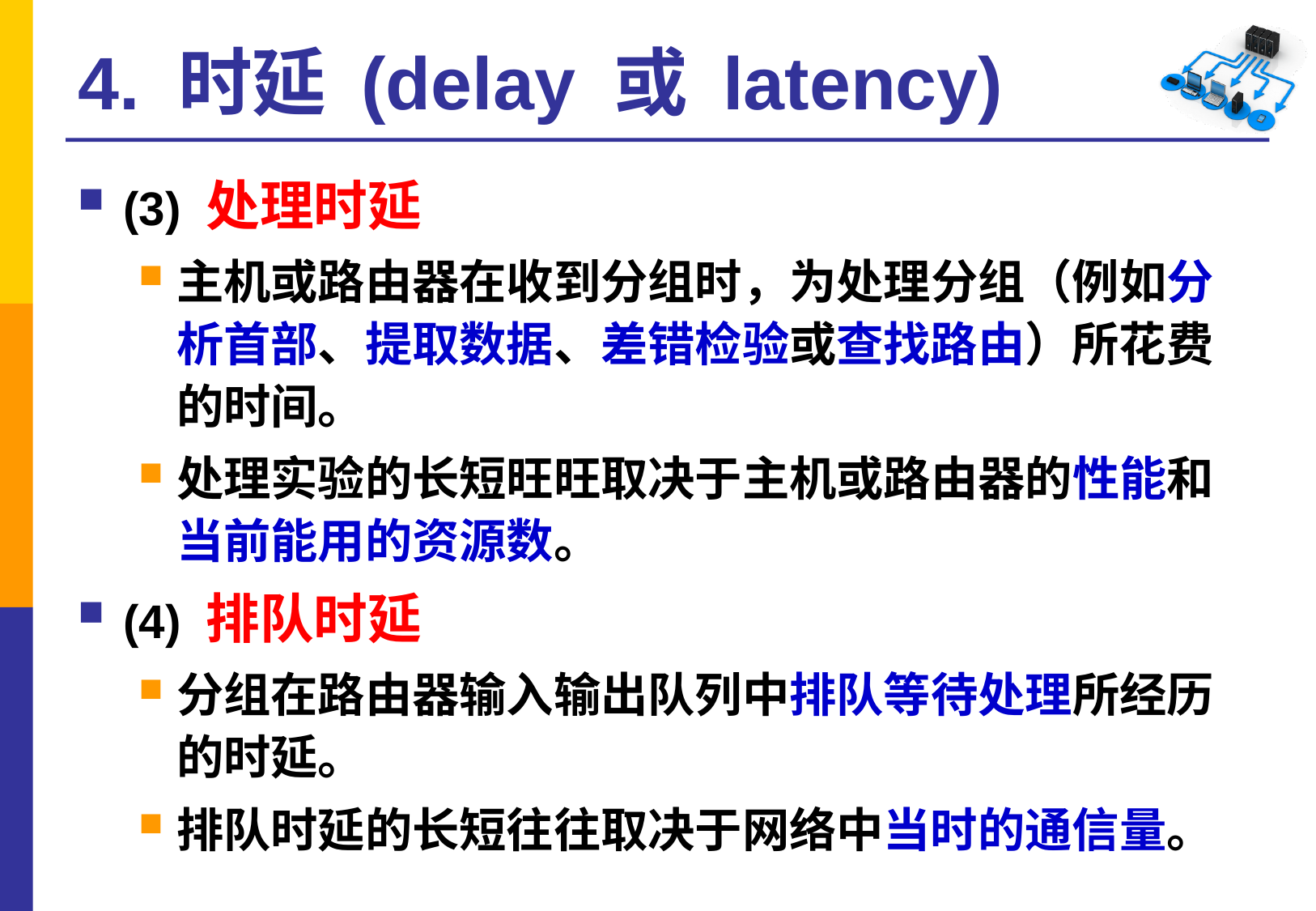

# 4. 时延 (delay 或 latency)
(3) 处理时延
主机或路由器在收到分组时，为处理分组（例如分析首部、提取数据、差错检验或查找路由）所花费的时间。
处理实验的长短旺旺取决于主机或路由器的性能和当前能用的资源数。
(4) 排队时延
分组在路由器输入输出队列中排队等待处理所经历的时延。
排队时延的长短往往取决于网络中当时的通信量。